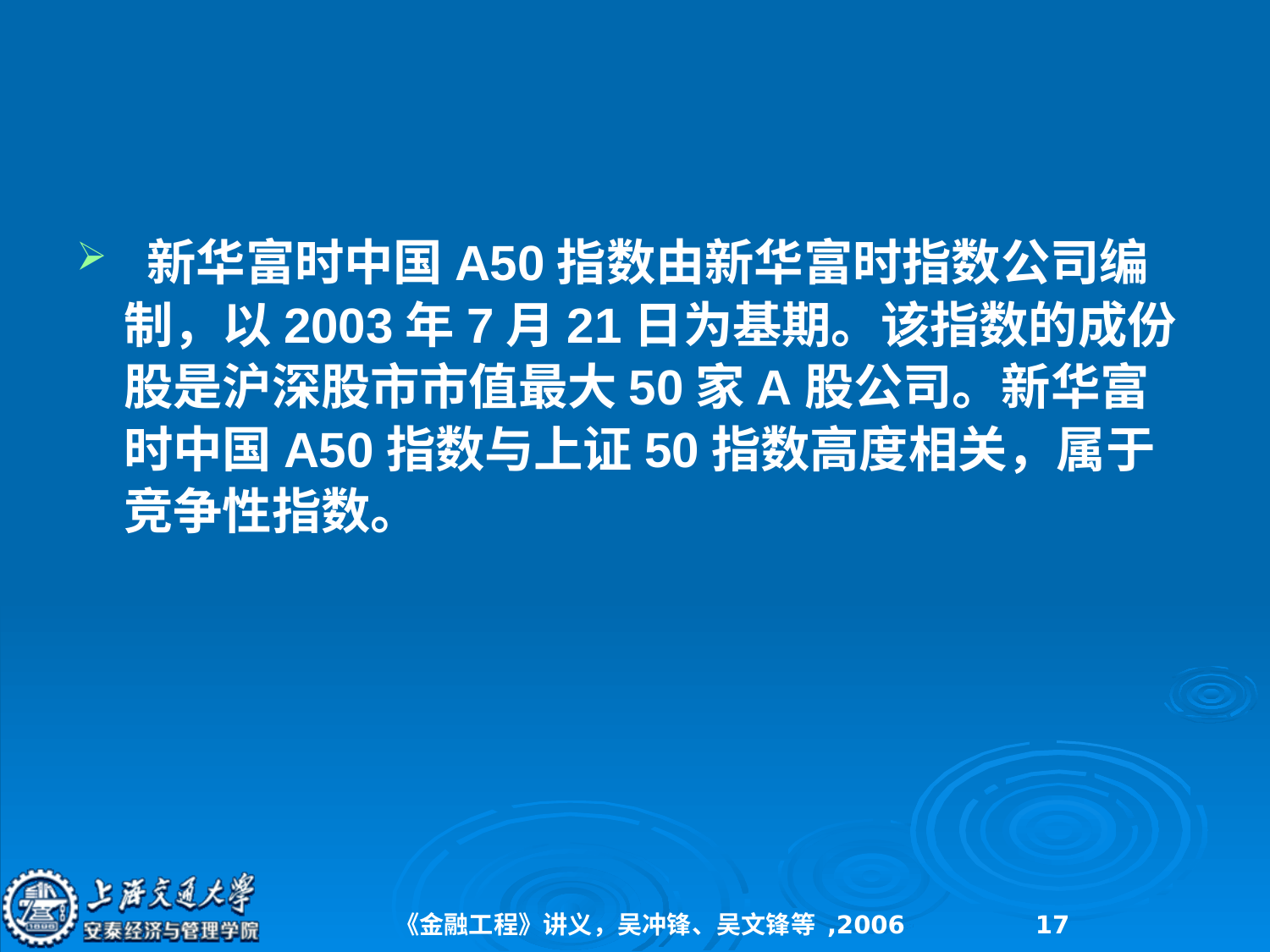

#
 新华富时中国A50指数由新华富时指数公司编制，以2003年7月21日为基期。该指数的成份股是沪深股市市值最大50家A股公司。新华富时中国A50指数与上证50指数高度相关，属于竞争性指数。